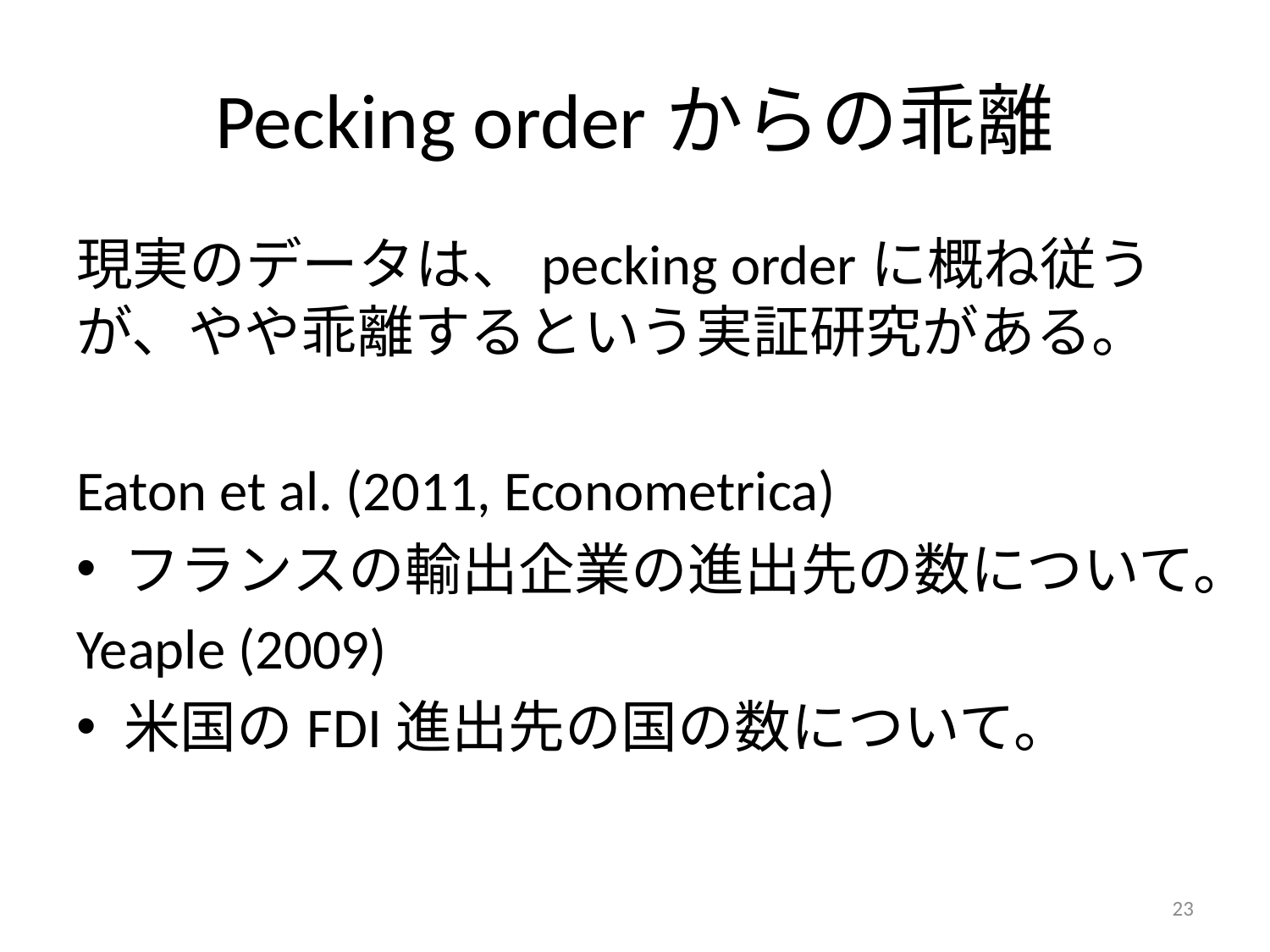

# Pecking orderからの乖離
現実のデータは、pecking orderに概ね従うが、やや乖離するという実証研究がある。

Eaton et al. (2011, Econometrica)
フランスの輸出企業の進出先の数について。
Yeaple (2009)
米国のFDI進出先の国の数について。
23